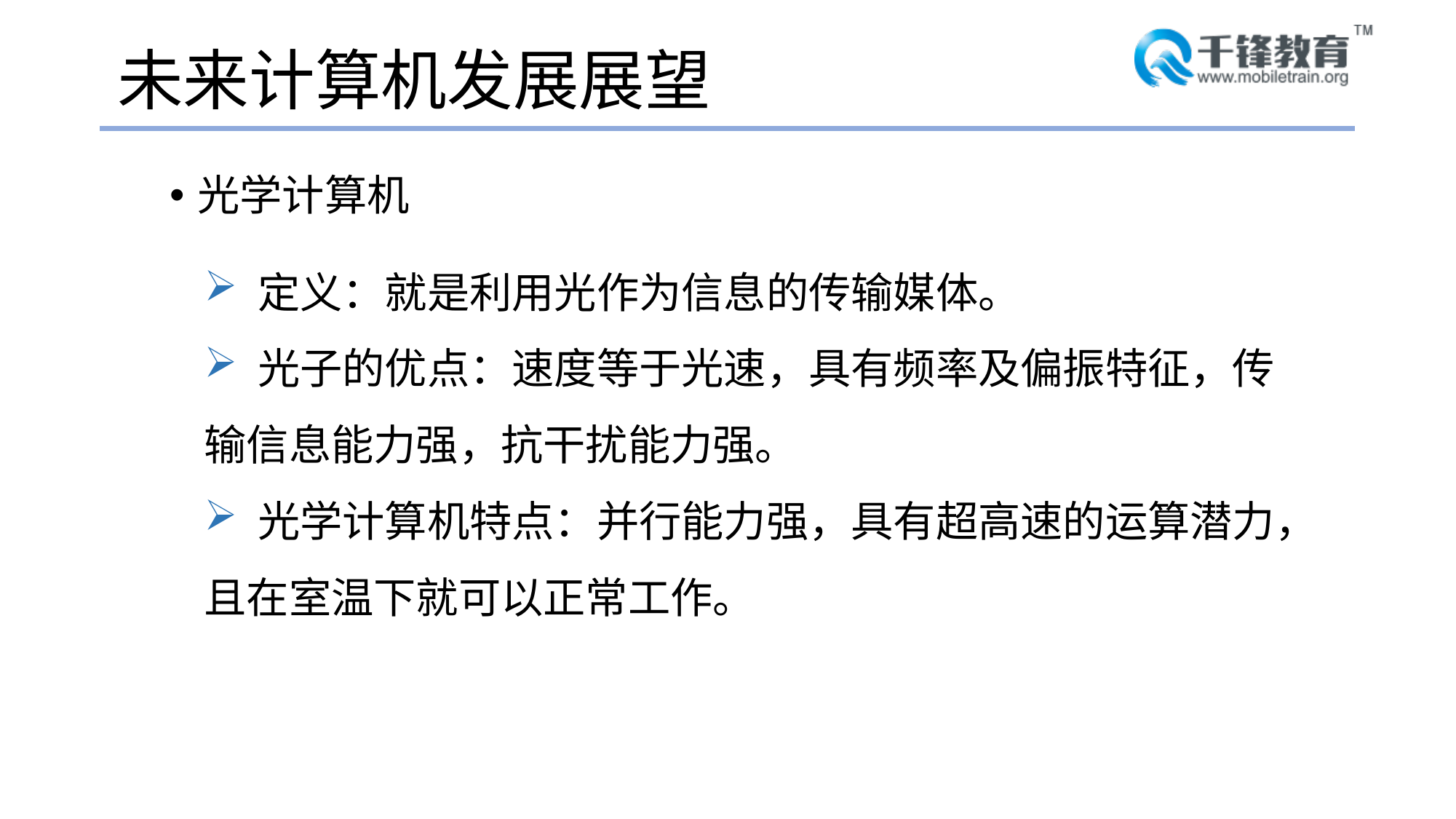

# 未来计算机发展展望
光学计算机
 定义：就是利用光作为信息的传输媒体。
 光子的优点：速度等于光速，具有频率及偏振特征，传输信息能力强，抗干扰能力强。
 光学计算机特点：并行能力强，具有超高速的运算潜力，且在室温下就可以正常工作。